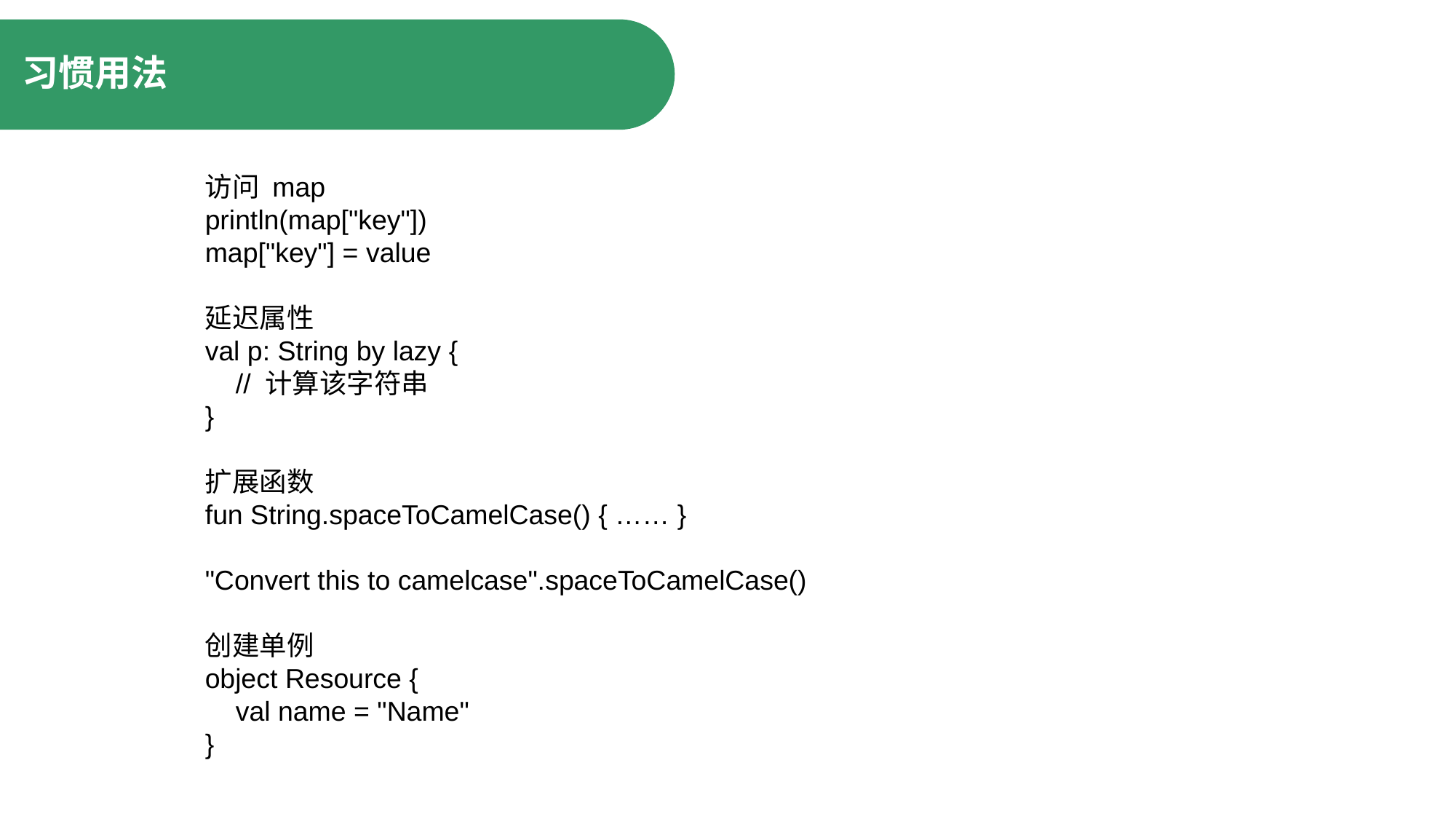

习惯用法
访问 map
println(map["key"])
map["key"] = value

延迟属性
val p: String by lazy {
    // 计算该字符串
}

扩展函数
fun String.spaceToCamelCase() { …… }

"Convert this to camelcase".spaceToCamelCase()

创建单例
object Resource {
    val name = "Name"
}